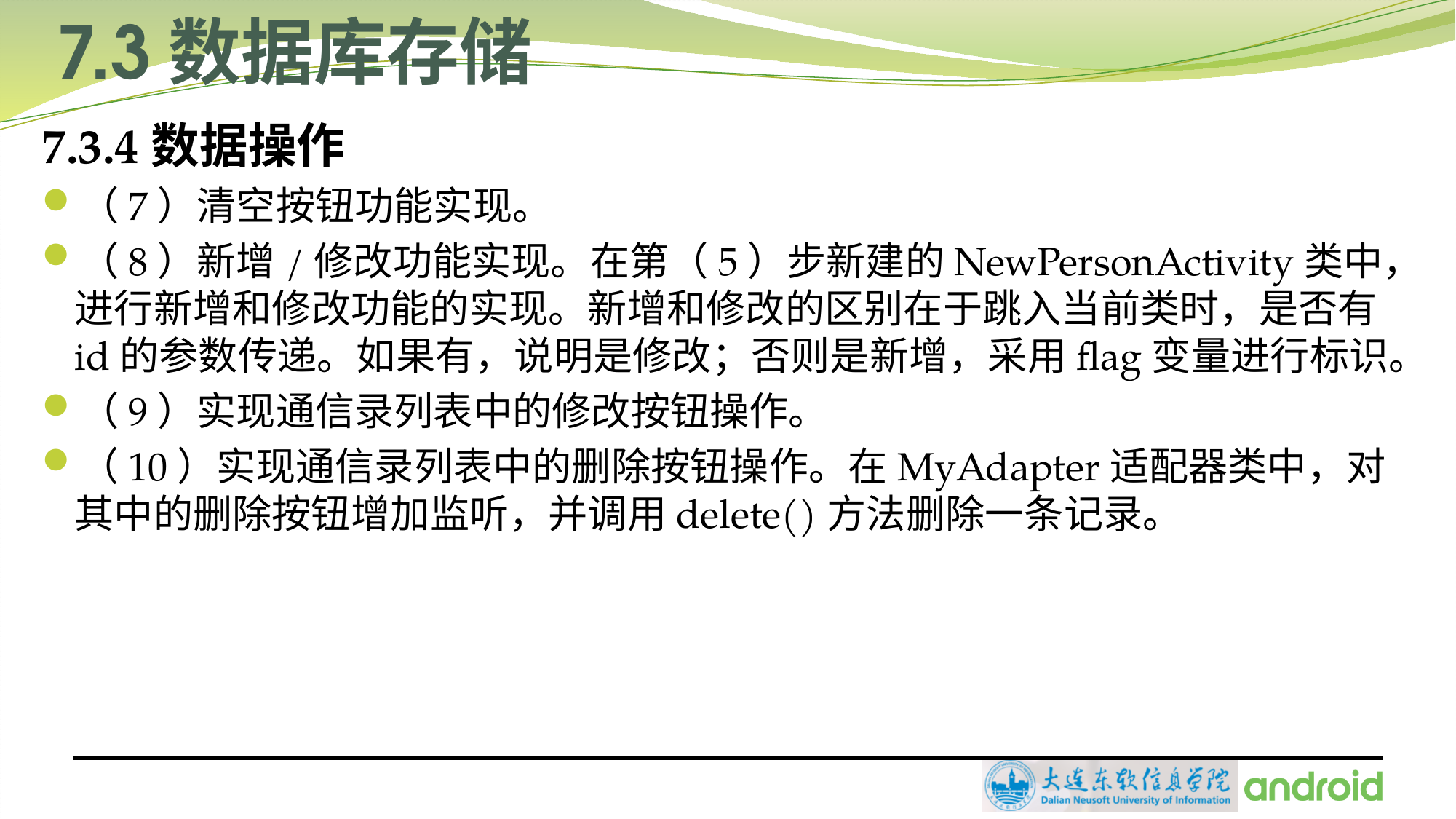

# 7.3数据库存储
7.3.4数据操作
（7）清空按钮功能实现。
（8）新增/修改功能实现。在第（5）步新建的NewPersonActivity类中，进行新增和修改功能的实现。新增和修改的区别在于跳入当前类时，是否有id的参数传递。如果有，说明是修改；否则是新增，采用flag变量进行标识。
（9）实现通信录列表中的修改按钮操作。
（10）实现通信录列表中的删除按钮操作。在MyAdapter适配器类中，对其中的删除按钮增加监听，并调用delete()方法删除一条记录。